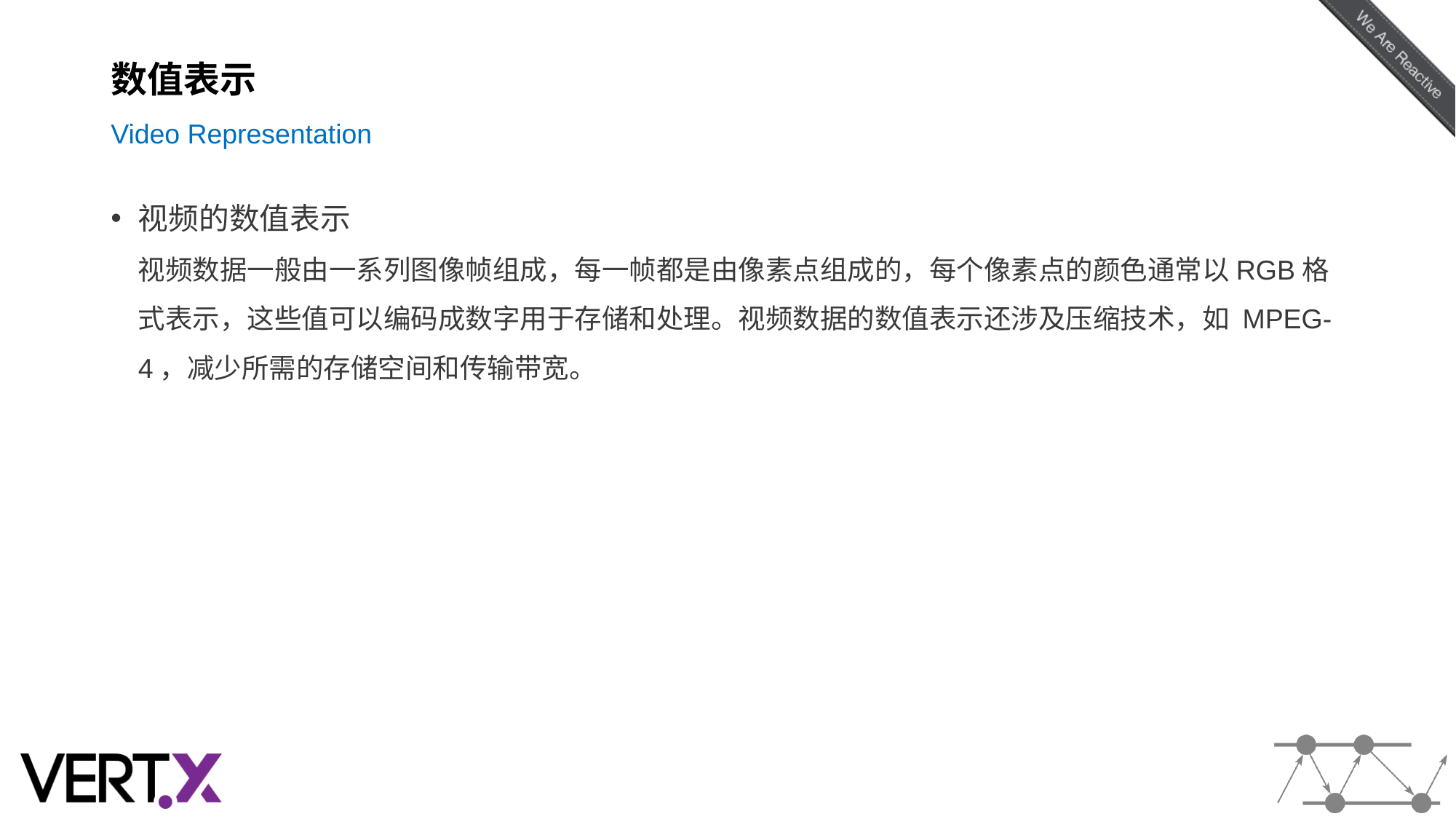

# 数值表示 Video Representation
视频的数值表示
视频数据一般由一系列图像帧组成，每一帧都是由像素点组成的，每个像素点的颜色通常以RGB格式表示，这些值可以编码成数字用于存储和处理。视频数据的数值表示还涉及压缩技术，如 MPEG-4，减少所需的存储空间和传输带宽。